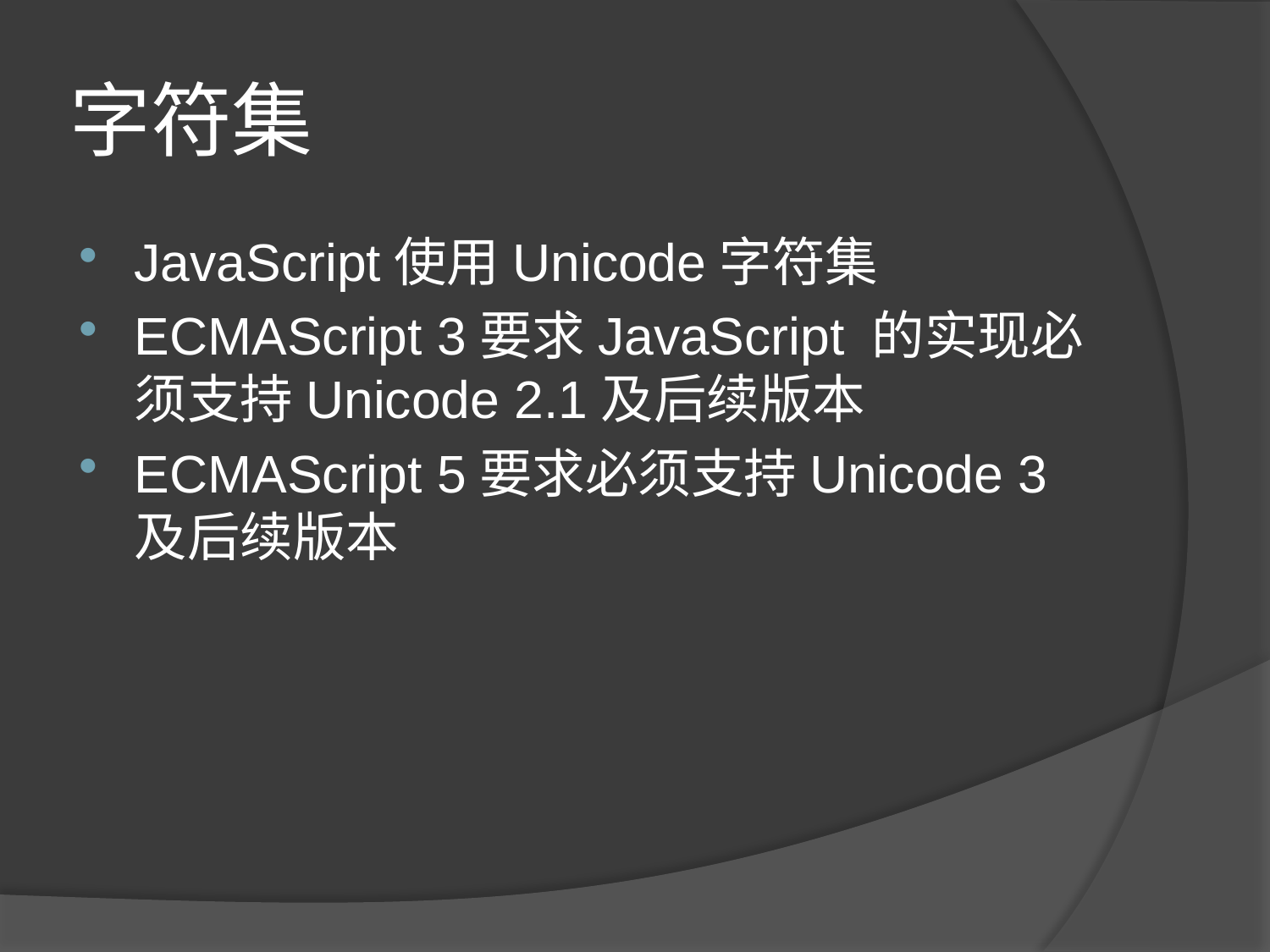

# 字符集
JavaScript使用Unicode字符集
ECMAScript 3要求JavaScript 的实现必须支持Unicode 2.1及后续版本
ECMAScript 5要求必须支持Unicode 3及后续版本